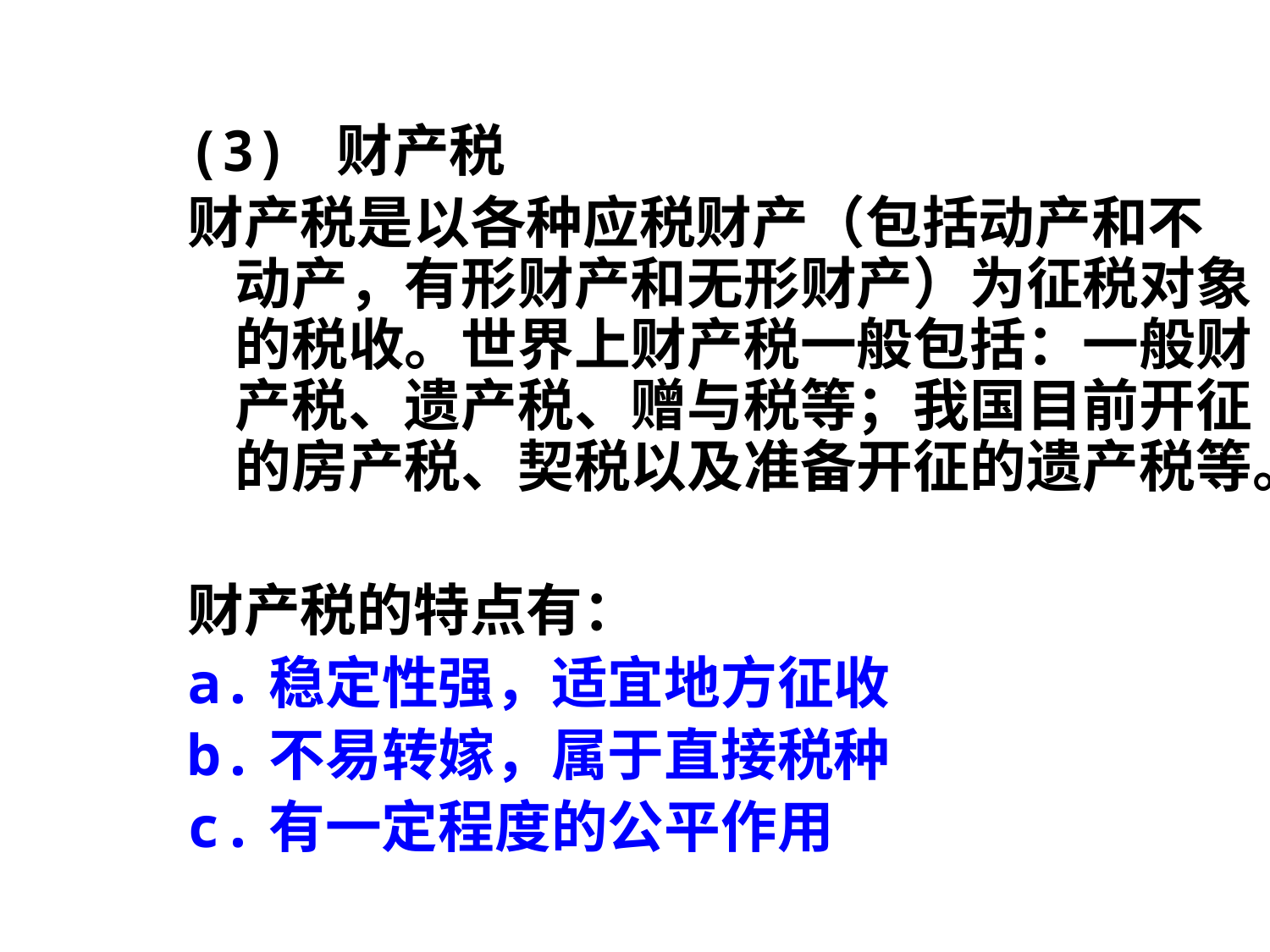

(3) 财产税
财产税是以各种应税财产（包括动产和不动产，有形财产和无形财产）为征税对象的税收。世界上财产税一般包括：一般财产税、遗产税、赠与税等；我国目前开征的房产税、契税以及准备开征的遗产税等。

财产税的特点有：
a.稳定性强，适宜地方征收
b.不易转嫁，属于直接税种
c.有一定程度的公平作用